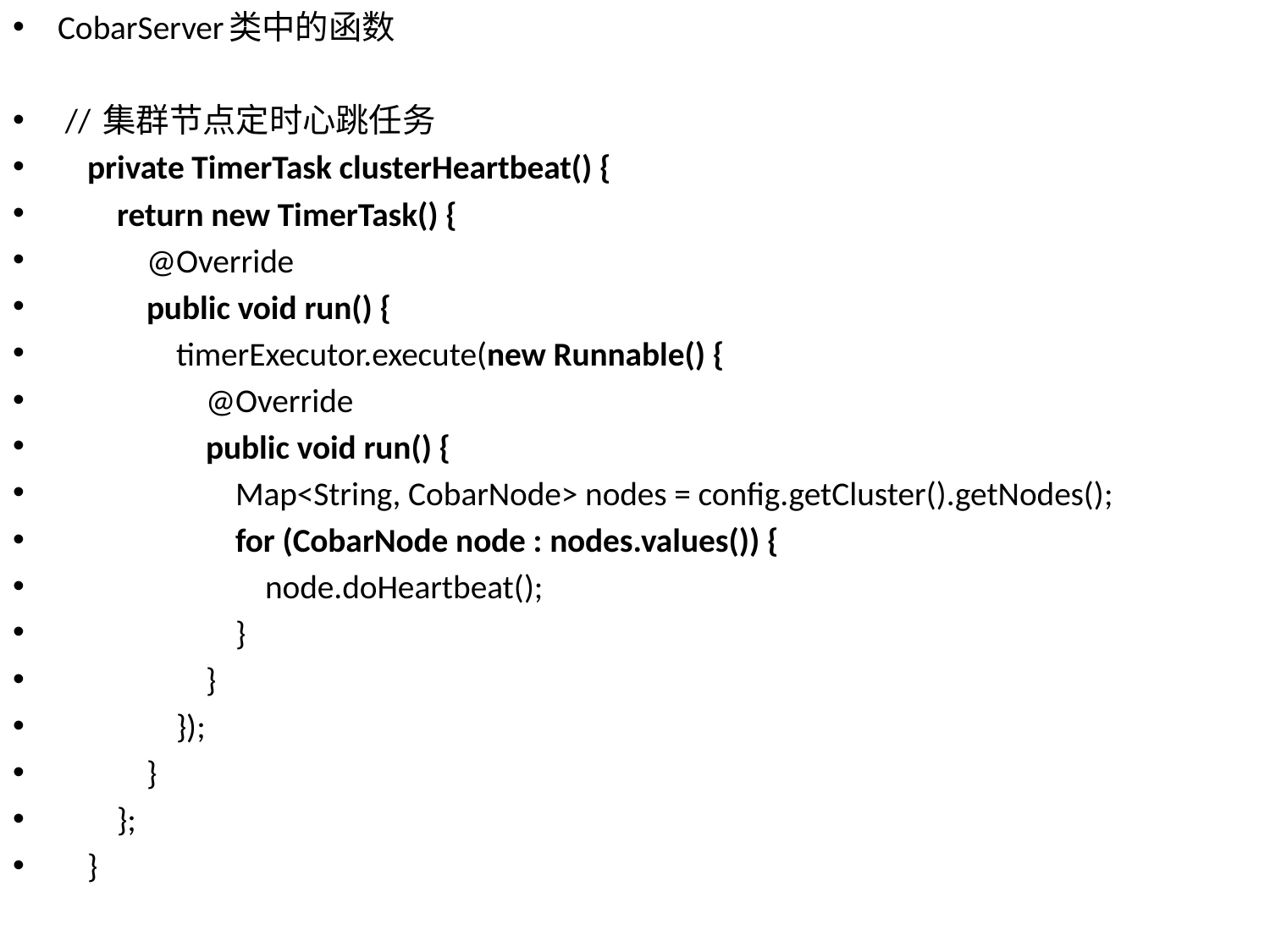

CobarServer类中的函数

 // 集群节点定时心跳任务
    private TimerTask clusterHeartbeat() {
        return new TimerTask() {
            @Override
            public void run() {
                timerExecutor.execute(new Runnable() {
                    @Override
                    public void run() {
                        Map<String, CobarNode> nodes = config.getCluster().getNodes();
                        for (CobarNode node : nodes.values()) {
                            node.doHeartbeat();
                        }
                    }
                });
            }
        };
    }